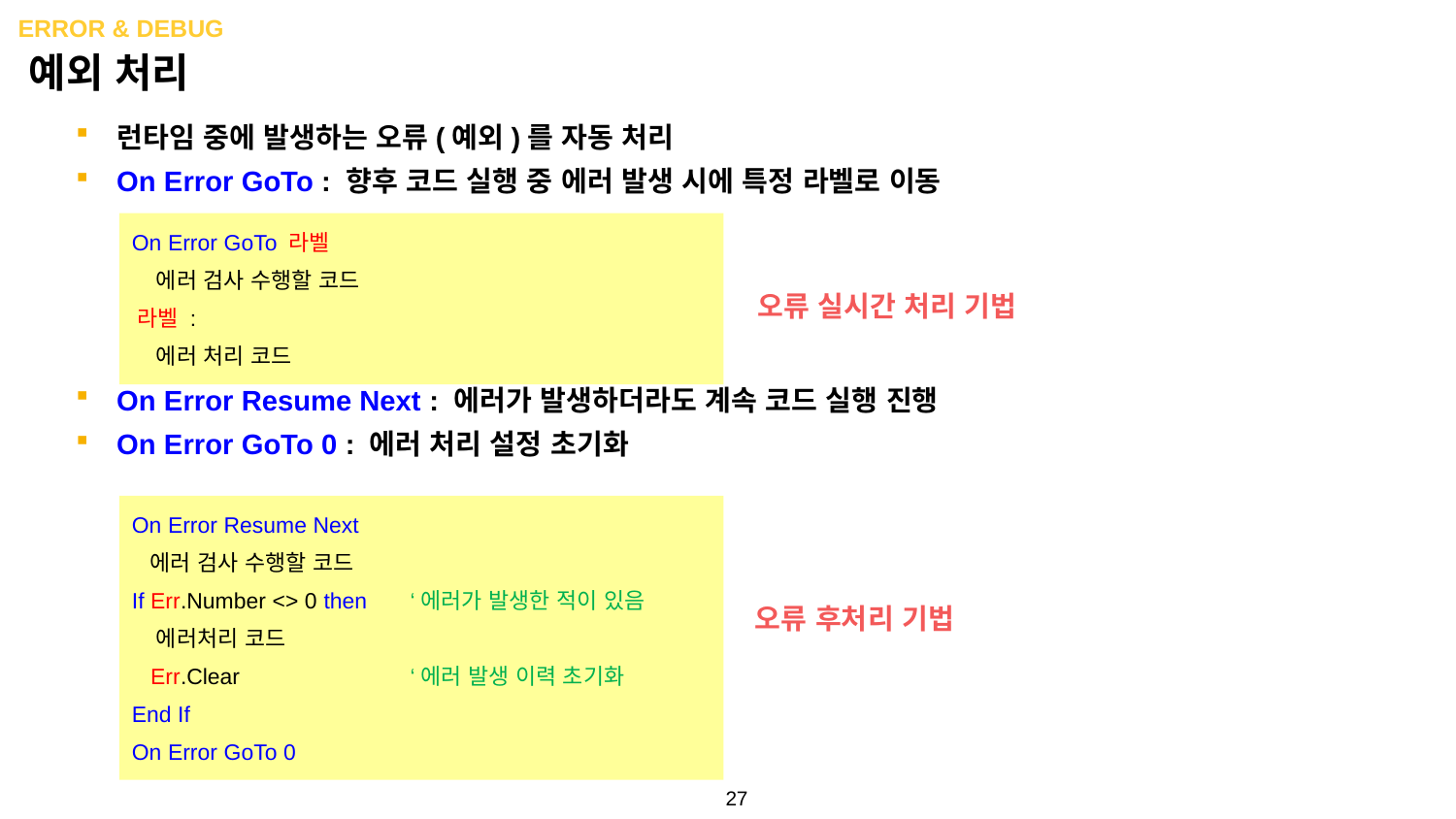

Error & Debug
# 예외 처리
런타임 중에 발생하는 오류(예외)를 자동 처리
On Error GoTo : 향후 코드 실행 중 에러 발생 시에 특정 라벨로 이동

On Error Resume Next : 에러가 발생하더라도 계속 코드 실행 진행
On Error GoTo 0 : 에러 처리 설정 초기화

  On Error GoTo 라벨
     에러 검사 수행할 코드
  라벨 :
     에러 처리 코드
오류 실시간 처리 기법
  On Error Resume Next
     에러 검사 수행할 코드
  If Err.Number <> 0 then	‘에러가 발생한 적이 있음
     에러처리 코드
     Err.Clear		‘에러 발생 이력 초기화
  End If
  On Error GoTo 0
오류 후처리 기법